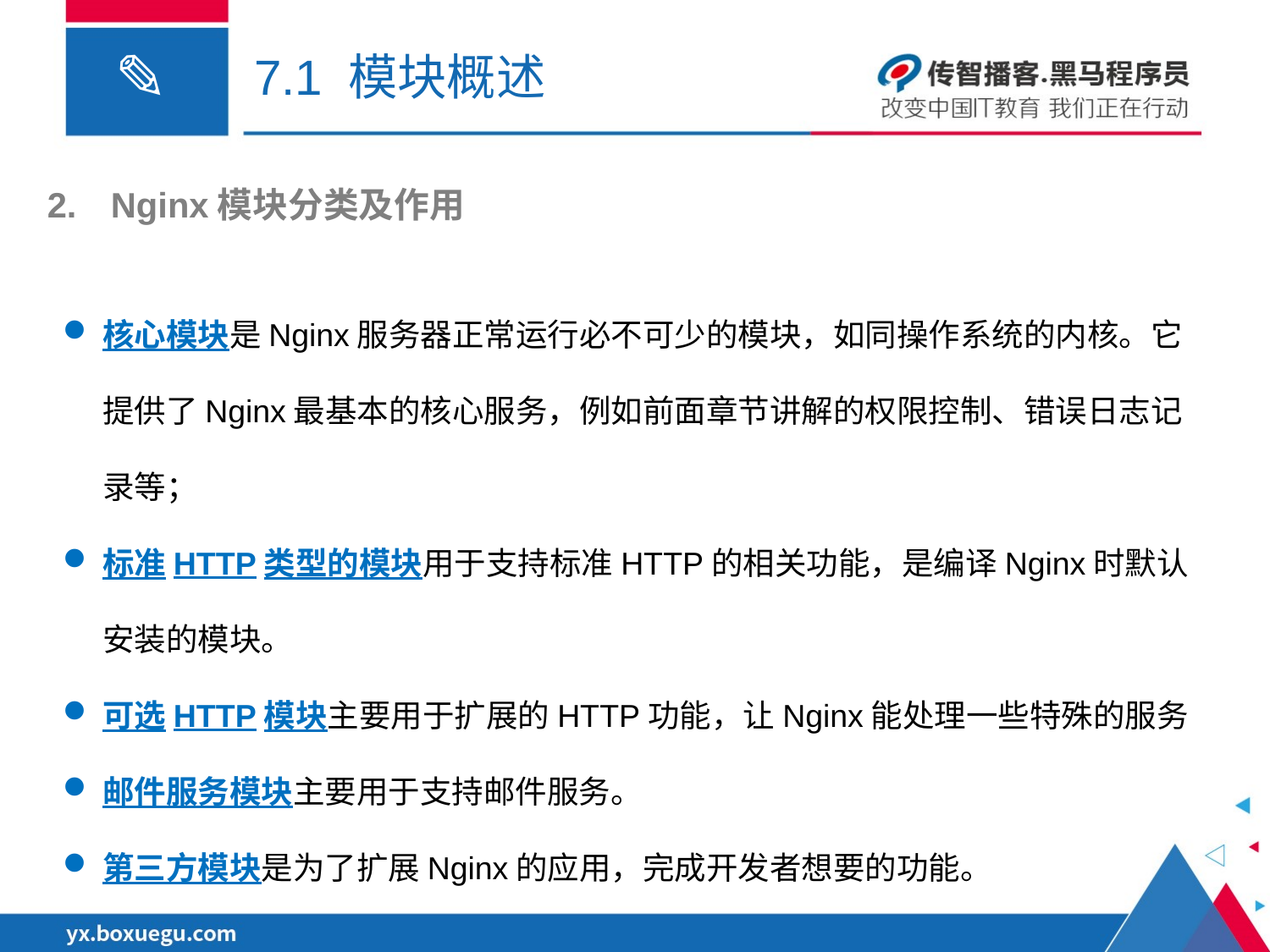

# 7.1 模块概述
Nginx模块分类及作用
核心模块是Nginx服务器正常运行必不可少的模块，如同操作系统的内核。它提供了Nginx最基本的核心服务，例如前面章节讲解的权限控制、错误日志记录等；
标准HTTP类型的模块用于支持标准HTTP的相关功能，是编译Nginx时默认安装的模块。
可选HTTP模块主要用于扩展的HTTP功能，让Nginx能处理一些特殊的服务
邮件服务模块主要用于支持邮件服务。
第三方模块是为了扩展Nginx的应用，完成开发者想要的功能。